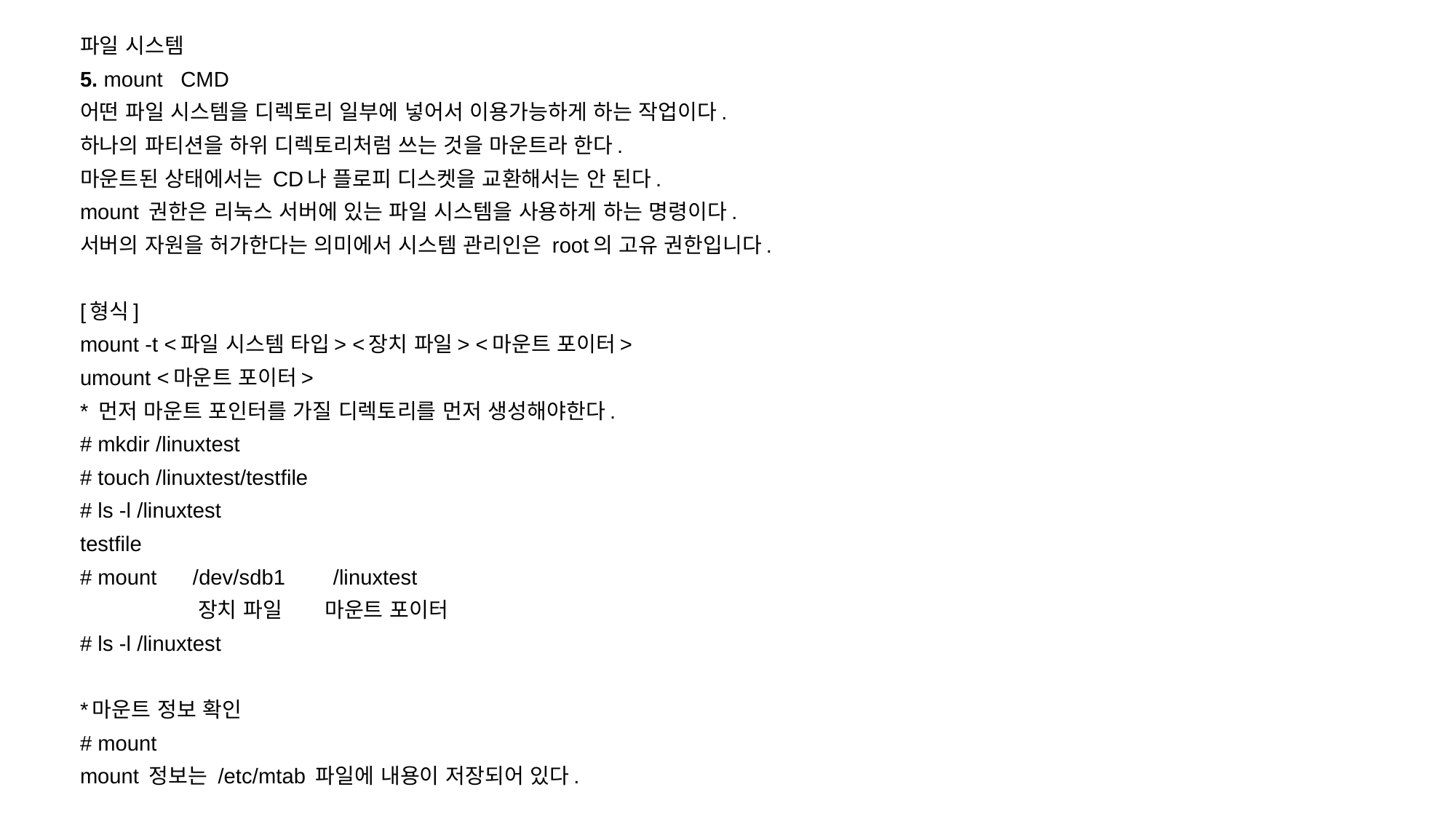

파일 시스템
5. mount   CMD
어떤 파일 시스템을 디렉토리 일부에 넣어서 이용가능하게 하는 작업이다.
하나의 파티션을 하위 디렉토리처럼 쓰는 것을 마운트라 한다.
마운트된 상태에서는 CD나 플로피 디스켓을 교환해서는 안 된다.
mount 권한은 리눅스 서버에 있는 파일 시스템을 사용하게 하는 명령이다.
서버의 자원을 허가한다는 의미에서 시스템 관리인은 root의 고유 권한입니다.

[형식]
mount -t <파일 시스템 타입> <장치 파일> <마운트 포이터>
umount <마운트 포이터>
* 먼저 마운트 포인터를 가질 디렉토리를 먼저 생성해야한다.
# mkdir /linuxtest
# touch /linuxtest/testfile
# ls -l /linuxtest
testfile
# mount      /dev/sdb1        /linuxtest
                   장치 파일       마운트 포이터
# ls -l /linuxtest

*마운트 정보 확인
# mount
mount 정보는 /etc/mtab 파일에 내용이 저장되어 있다.